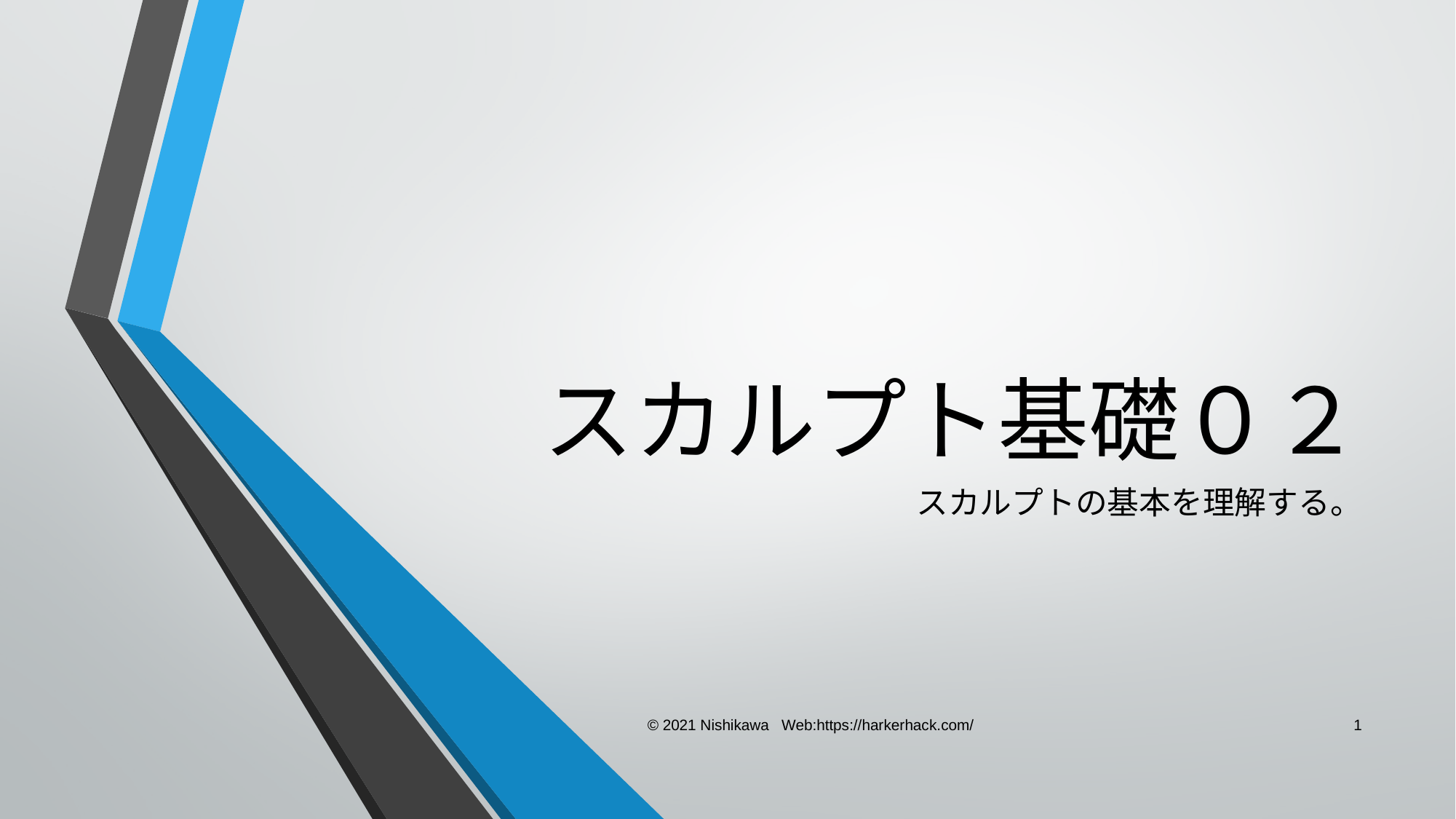

# スカルプト基礎０２
スカルプトの基本を理解する。
© 2021 Nishikawa   Web:https://harkerhack.com/
1